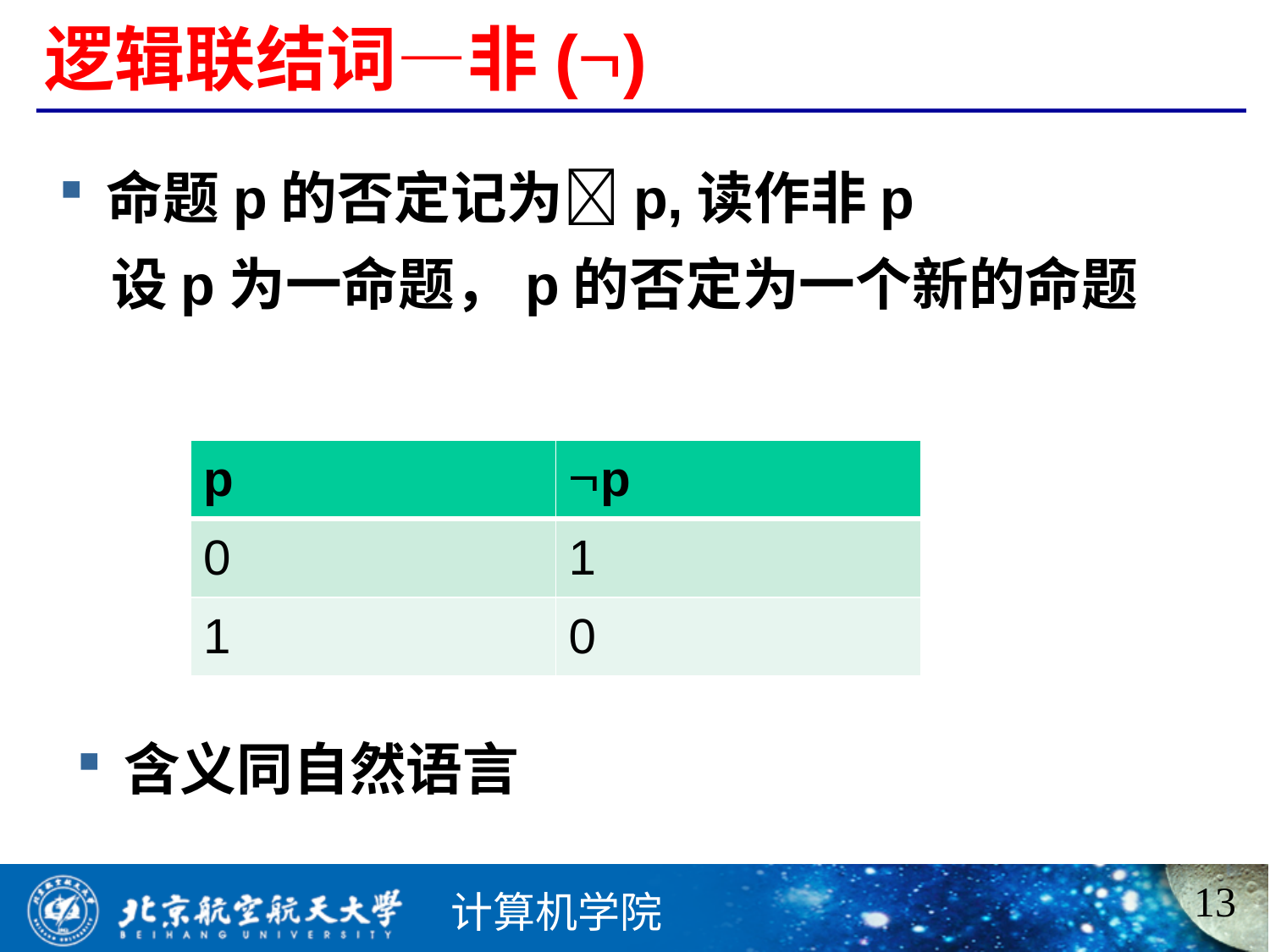

# 逻辑联结词—非(¬)
命题p的否定记为¬p,读作非p
   设p为一命题，p的否定为一个新的命题
| p | ¬p |
| --- | --- |
| 0 | 1 |
| 1 | 0 |
含义同自然语言